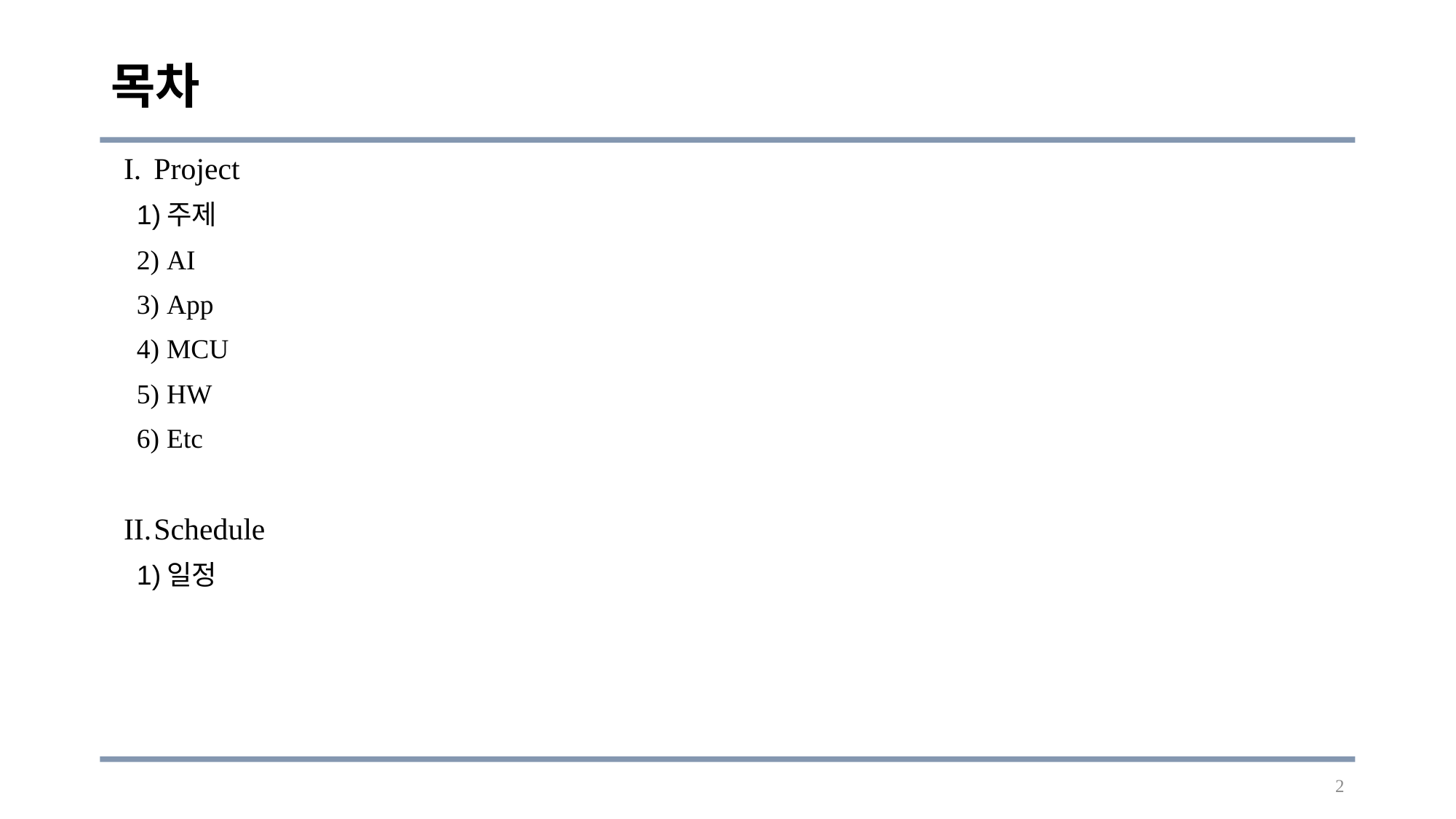

# 목차
Project
주제
AI
App
MCU
HW
Etc

Schedule
일정
2